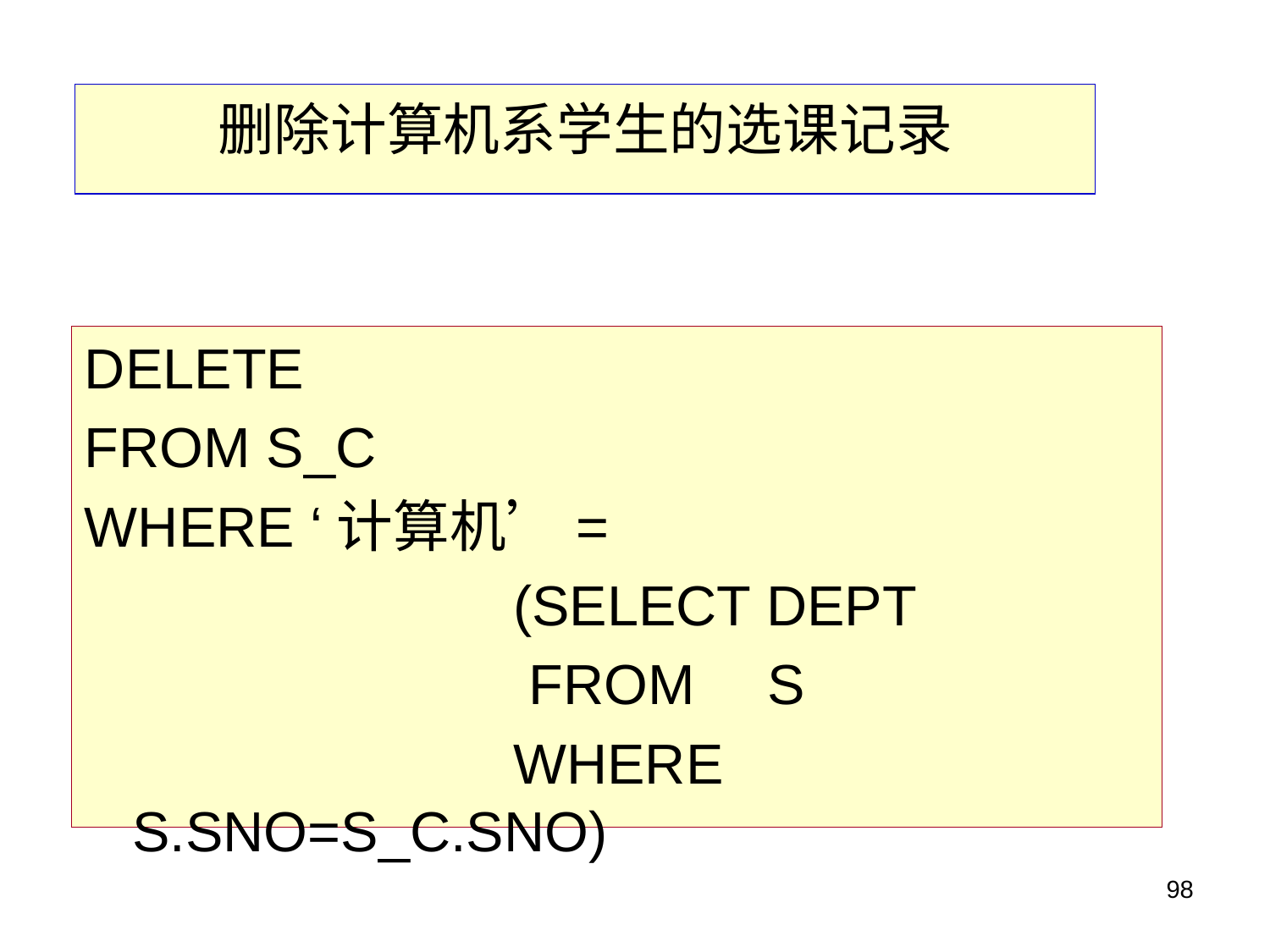

删除计算机系学生的选课记录
DELETE
FROM S_C
WHERE ‘计算机’=
				(SELECT DEPT
				 FROM	S
				WHERE S.SNO=S_C.SNO)
98